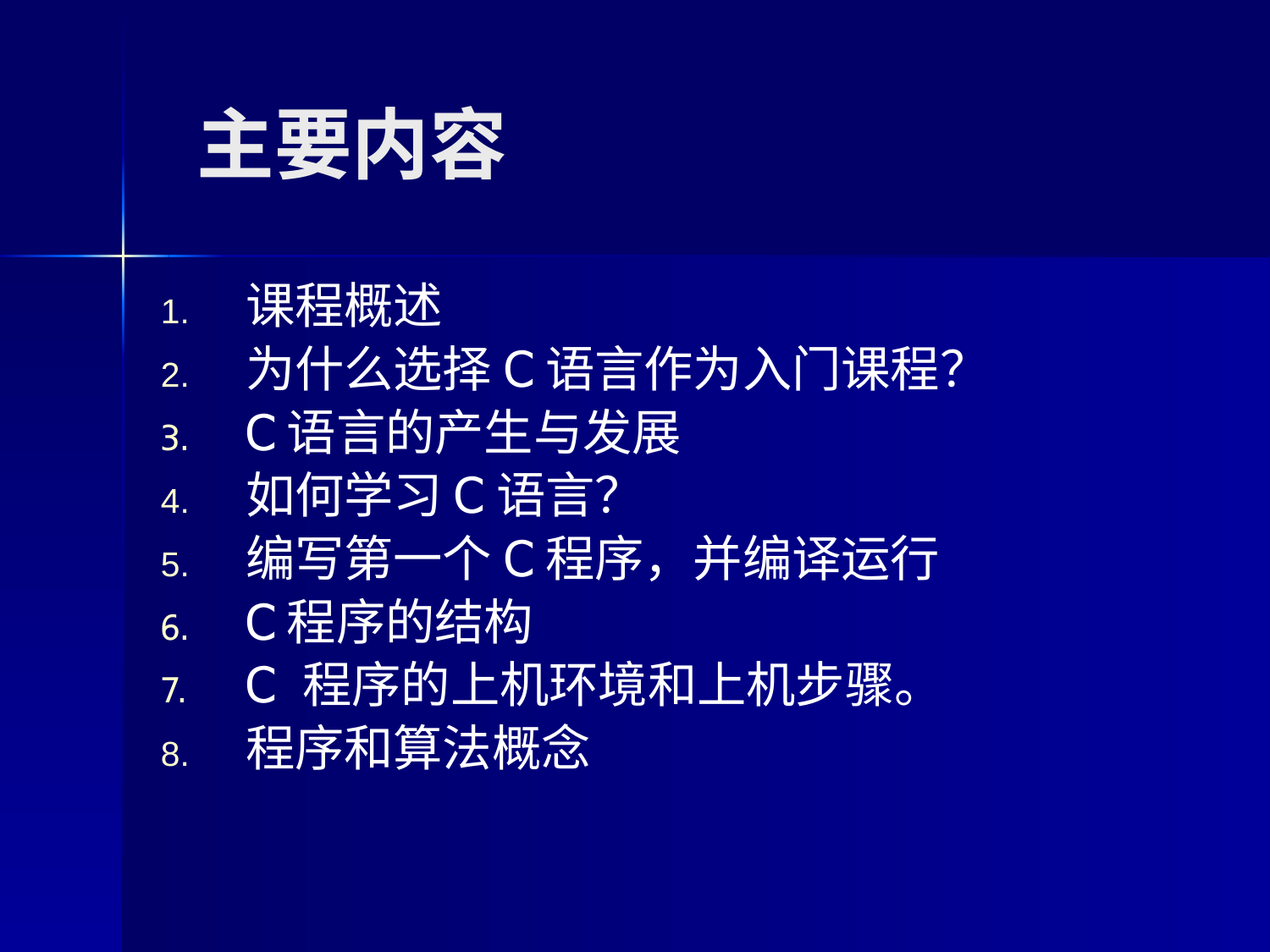

# 主要内容
课程概述
为什么选择C语言作为入门课程？
C语言的产生与发展
如何学习C语言？
编写第一个C程序，并编译运行
C程序的结构
C 程序的上机环境和上机步骤。
程序和算法概念